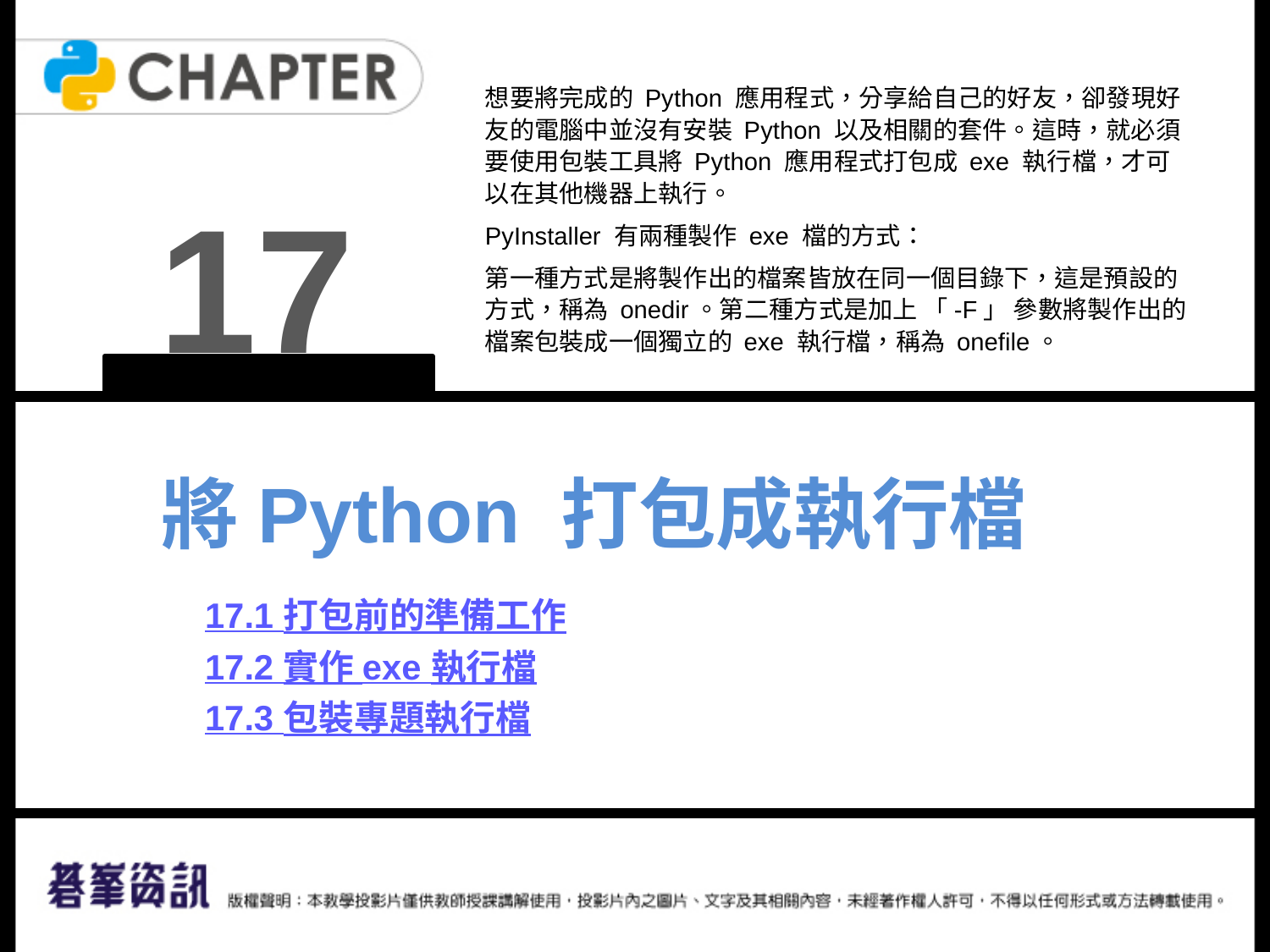

想要將完成的 Python 應用程式，分享給自己的好友，卻發現好友的電腦中並沒有安裝 Python 以及相關的套件。這時，就必須要使用包裝工具將 Python 應用程式打包成 exe 執行檔，才可以在其他機器上執行。
PyInstaller 有兩種製作 exe 檔的方式：
第一種方式是將製作出的檔案皆放在同一個目錄下，這是預設的方式，稱為 onedir。第二種方式是加上 「-F」 參數將製作出的檔案包裝成一個獨立的 exe 執行檔，稱為 onefile。
17
將Python 打包成執行檔
17.1 打包前的準備工作
17.2 實作 exe 執行檔
17.3 包裝專題執行檔